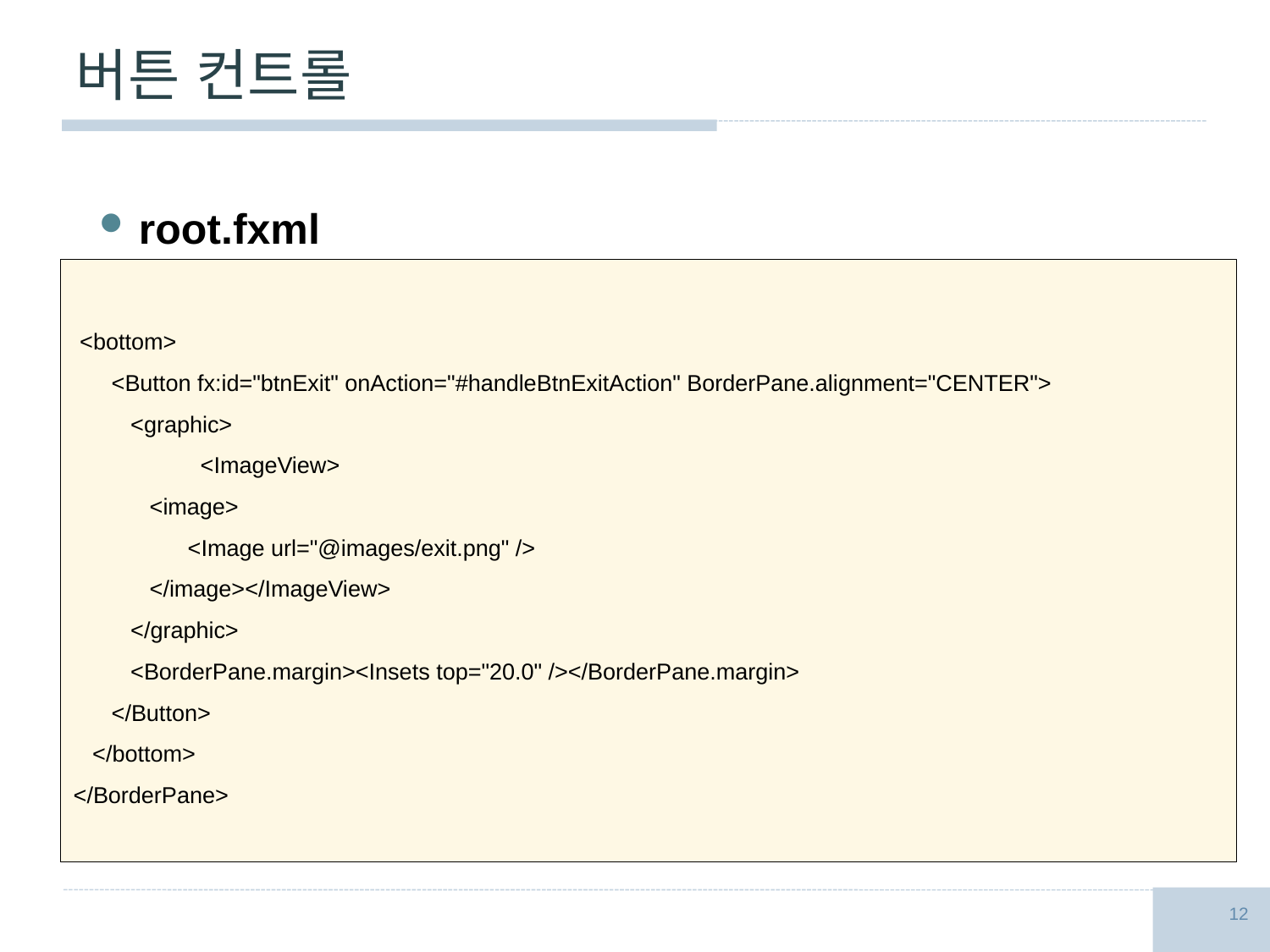

# 버튼 컨트롤
root.fxml

 <bottom>
      <Button fx:id="btnExit" onAction="#handleBtnExitAction" BorderPane.alignment="CENTER">
         <graphic>
         	<ImageView>
            <image>
                  <Image url="@images/exit.png" />
            </image></ImageView>
         </graphic>
         <BorderPane.margin><Insets top="20.0" /></BorderPane.margin>
      </Button>
   </bottom>
</BorderPane>